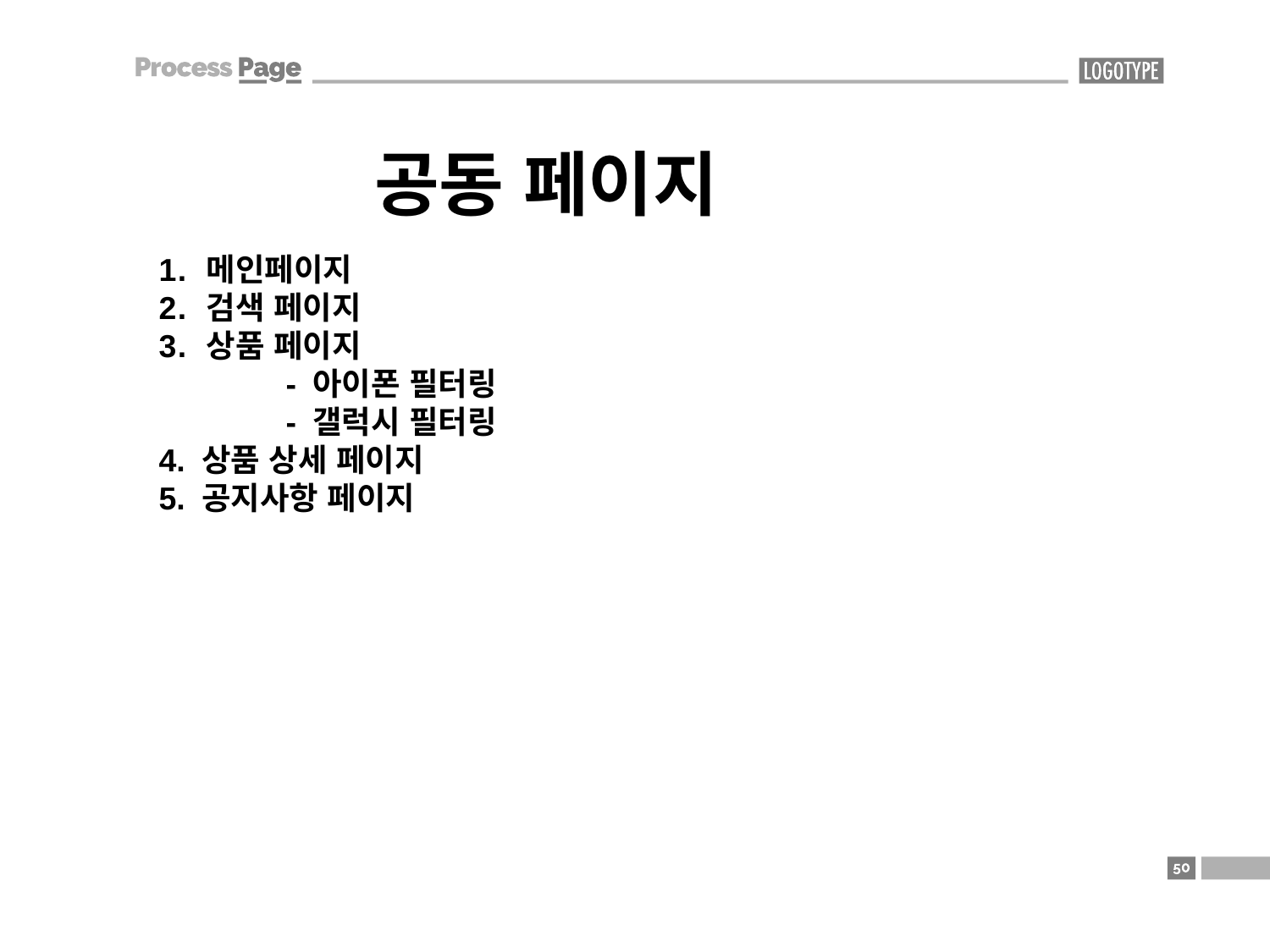

공동 페이지
메인페이지
검색 페이지
상품 페이지
	- 아이폰 필터링
	- 갤럭시 필터링
4. 상품 상세 페이지
5. 공지사항 페이지